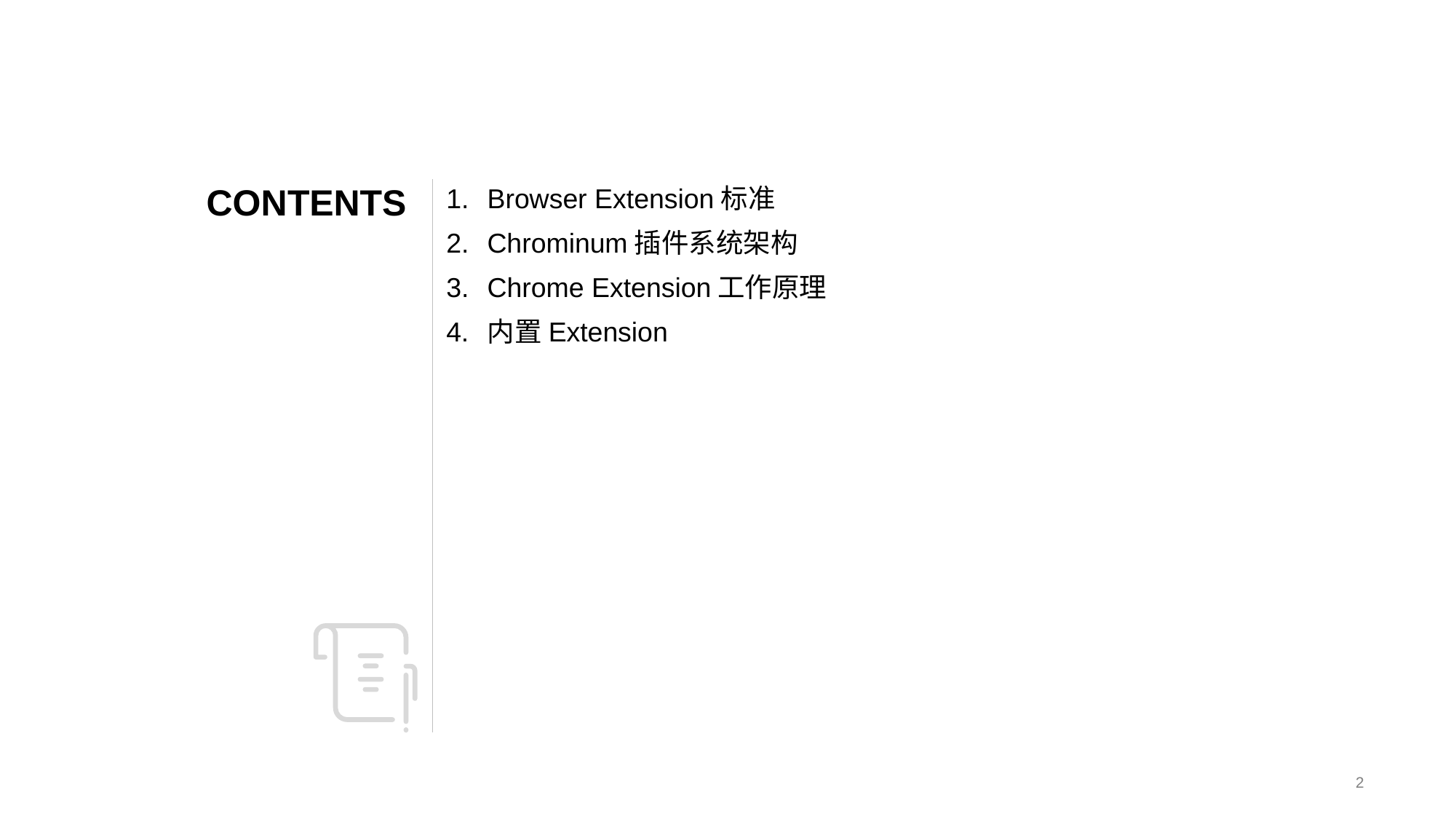

Browser Extension标准
Chrominum插件系统架构
Chrome Extension工作原理
内置Extension

CON TENTS
2